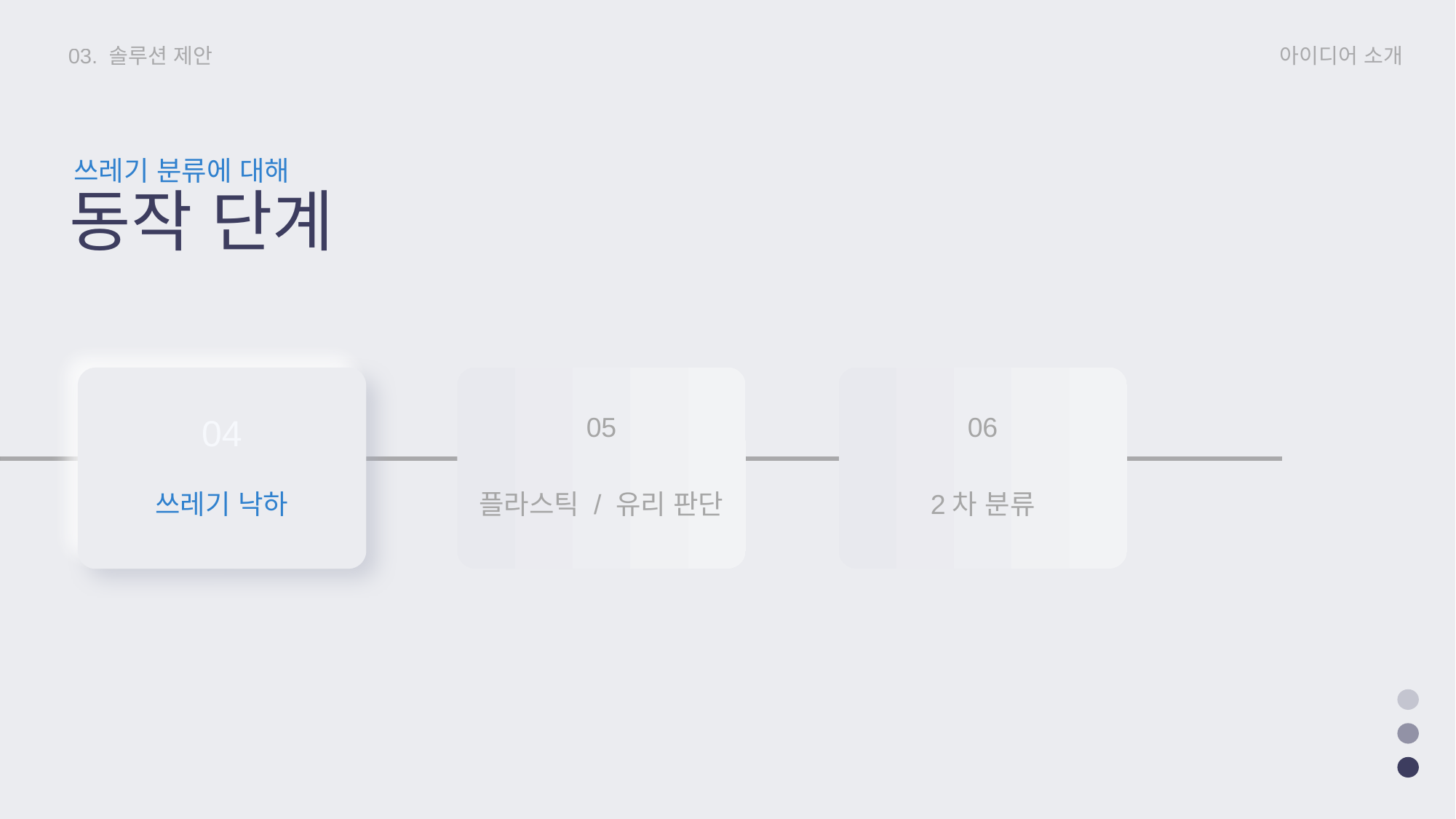

03. 솔루션 제안
아이디어 소개
쓰레기 분류에 대해
동작 단계

04
05
06
쓰레기 낙하
플라스틱 / 유리 판단
2차 분류

01
쓰레기 투입 및 인식

02
금속 / 비금속 판단

03
1차 분류